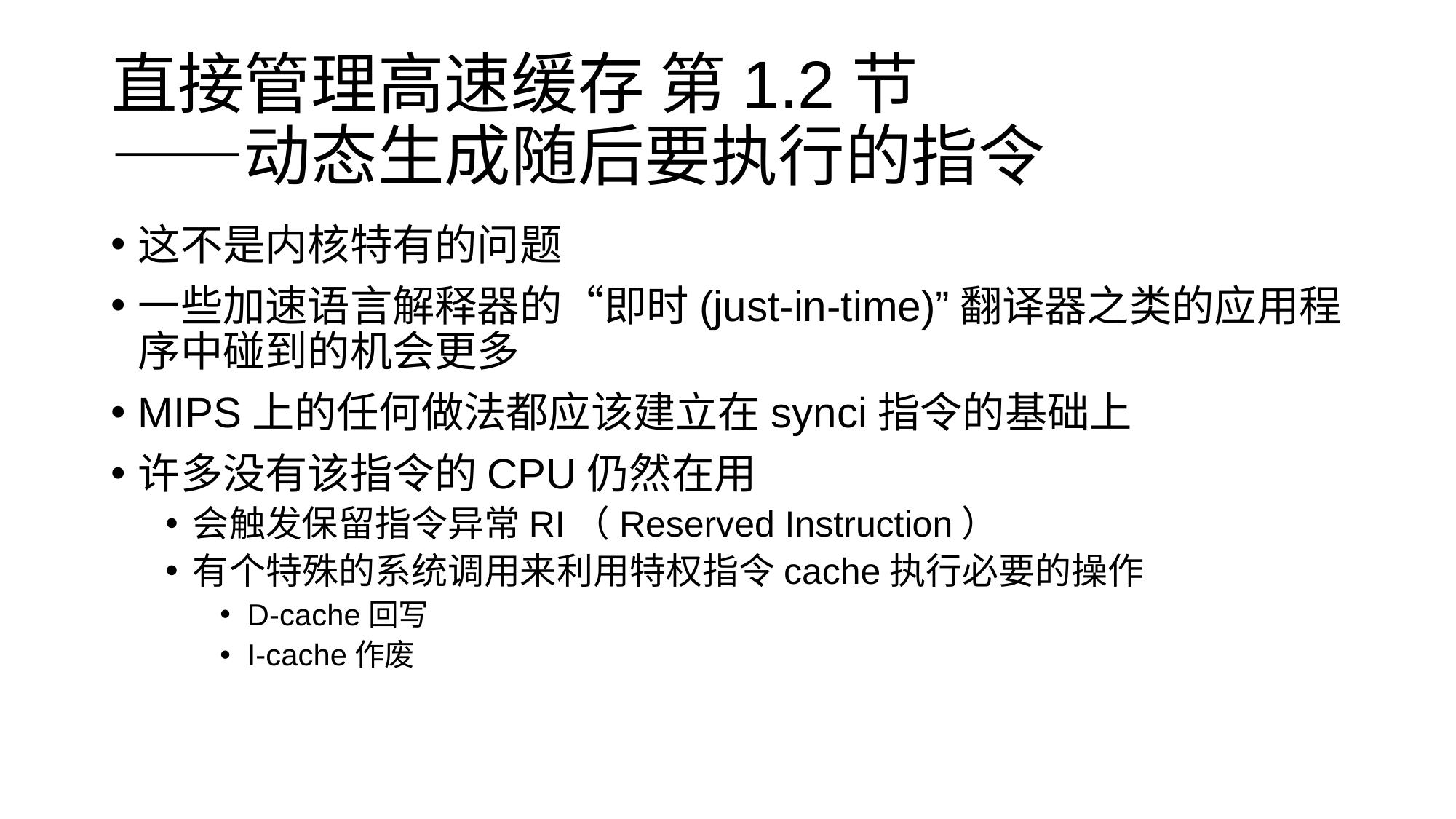

# 直接管理高速缓存 第1.2节 ——动态生成随后要执行的指令
这不是内核特有的问题
一些加速语言解释器的“即时(just-in-time)”翻译器之类的应用程序中碰到的机会更多
MIPS上的任何做法都应该建立在synci指令的基础上
许多没有该指令的CPU仍然在用
会触发保留指令异常RI（Reserved Instruction）
有个特殊的系统调用来利用特权指令cache执行必要的操作
D-cache回写
I-cache作废